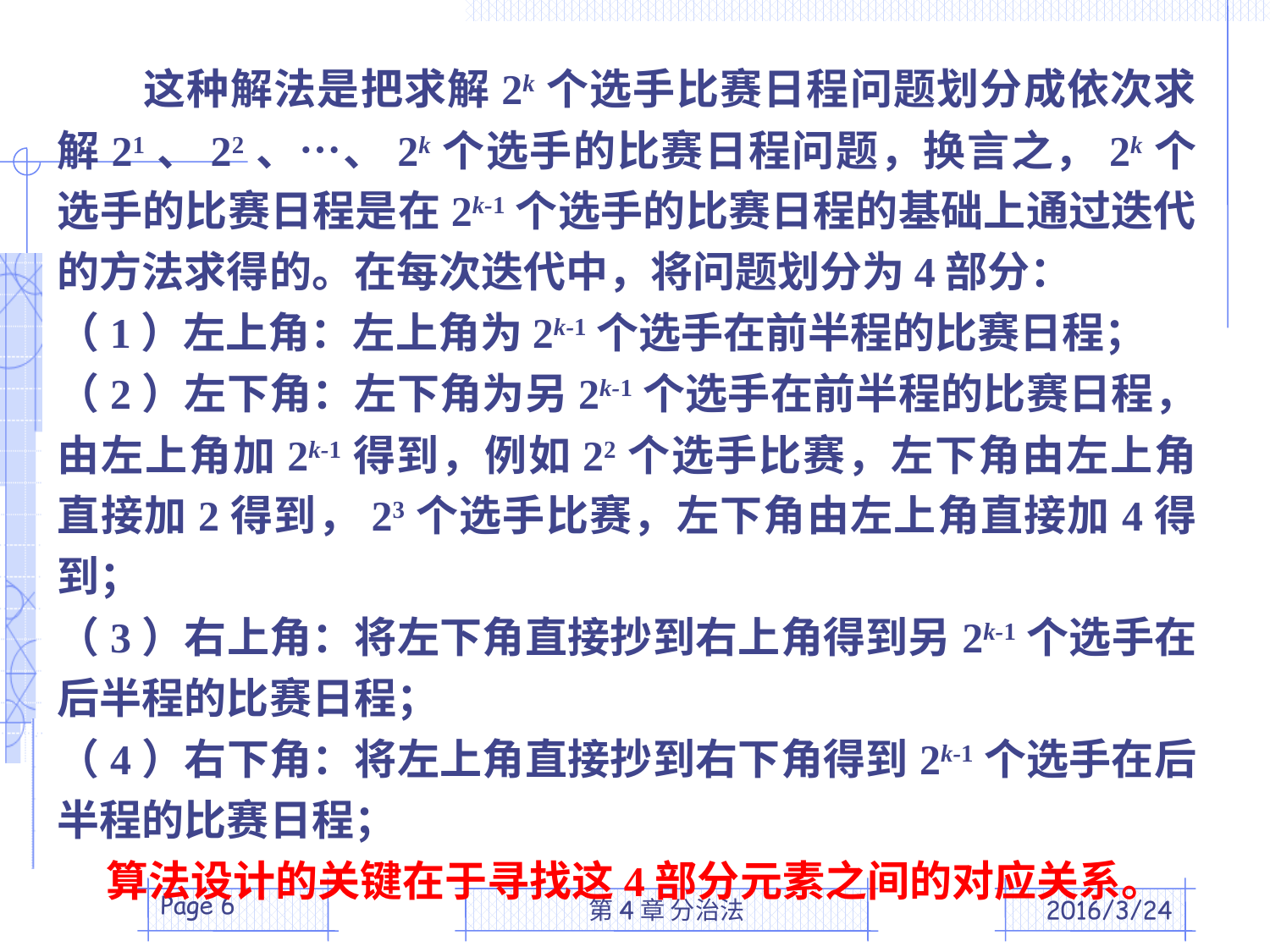

这种解法是把求解2k个选手比赛日程问题划分成依次求解21、22、…、2k个选手的比赛日程问题，换言之，2k个选手的比赛日程是在2k-1个选手的比赛日程的基础上通过迭代的方法求得的。在每次迭代中，将问题划分为4部分：
（1）左上角：左上角为2k-1个选手在前半程的比赛日程；
（2）左下角：左下角为另2k-1个选手在前半程的比赛日程，由左上角加2k-1得到，例如22个选手比赛，左下角由左上角直接加2得到，23个选手比赛，左下角由左上角直接加4得到；
（3）右上角：将左下角直接抄到右上角得到另2k-1个选手在后半程的比赛日程；
（4）右下角：将左上角直接抄到右下角得到2k-1个选手在后半程的比赛日程；
    算法设计的关键在于寻找这4部分元素之间的对应关系。
Page 6
第4章 分治法
2016/3/24